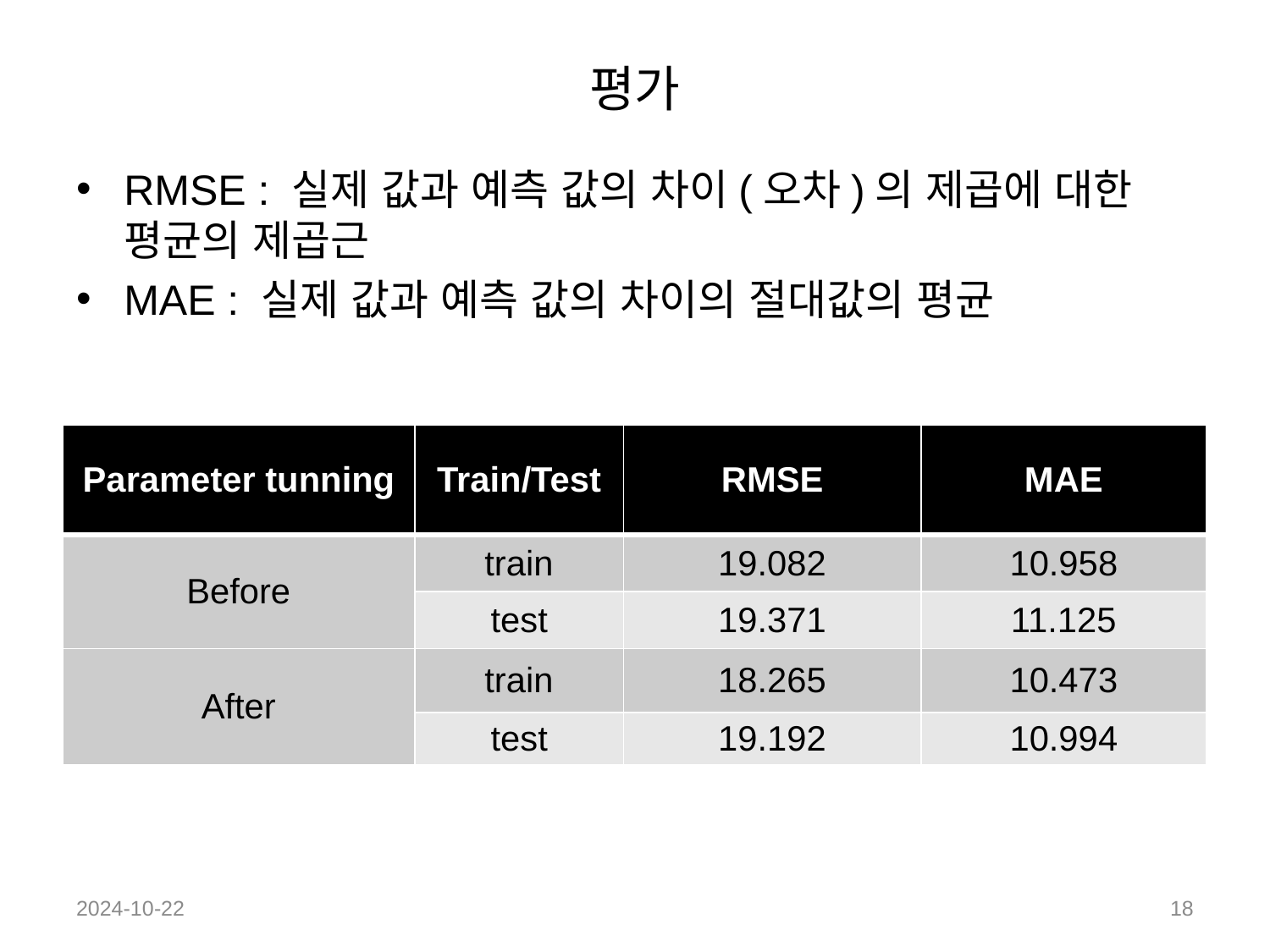

# 평가
RMSE : 실제 값과 예측 값의 차이(오차)의 제곱에 대한 평균의 제곱근
MAE : 실제 값과 예측 값의 차이의 절대값의 평균

| Parameter tunning | Train/Test | RMSE | MAE |
| --- | --- | --- | --- |
| Before | train | 19.082 | 10.958 |
|  | test | 19.371 | 11.125 |
| After | train | 18.265 | 10.473 |
|  | test | 19.192 | 10.994 |
2024-10-22
18